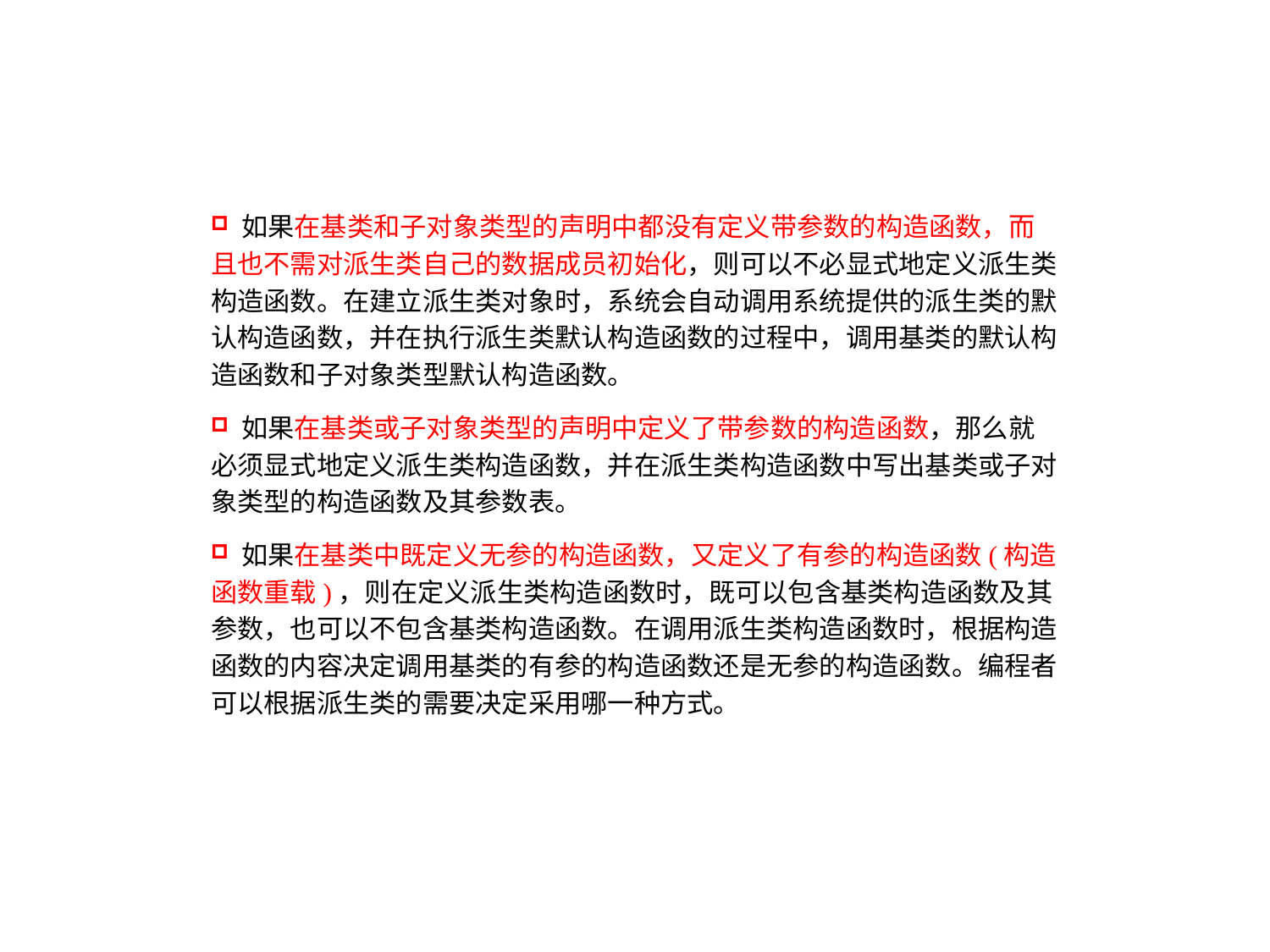

如果在基类和子对象类型的声明中都没有定义带参数的构造函数，而且也不需对派生类自己的数据成员初始化，则可以不必显式地定义派生类构造函数。在建立派生类对象时，系统会自动调用系统提供的派生类的默认构造函数，并在执行派生类默认构造函数的过程中，调用基类的默认构造函数和子对象类型默认构造函数。
 如果在基类或子对象类型的声明中定义了带参数的构造函数，那么就必须显式地定义派生类构造函数，并在派生类构造函数中写出基类或子对象类型的构造函数及其参数表。
 如果在基类中既定义无参的构造函数，又定义了有参的构造函数(构造函数重载)，则在定义派生类构造函数时，既可以包含基类构造函数及其参数，也可以不包含基类构造函数。在调用派生类构造函数时，根据构造函数的内容决定调用基类的有参的构造函数还是无参的构造函数。编程者可以根据派生类的需要决定采用哪一种方式。